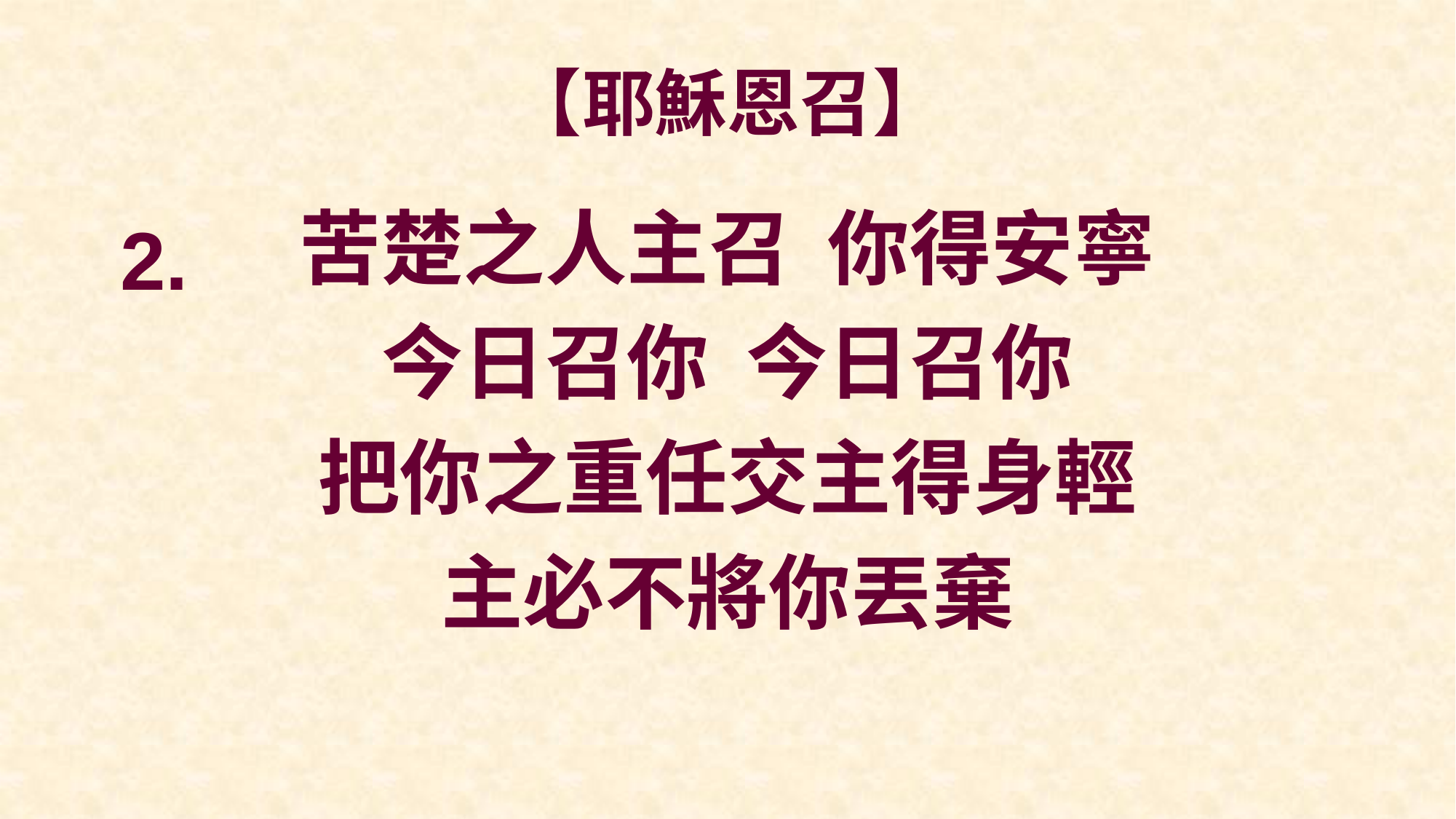

# 【耶穌恩召】
苦楚之人主召  你得安寧
今日召你  今日召你
把你之重任交主得身輕
主必不將你丟棄
2.